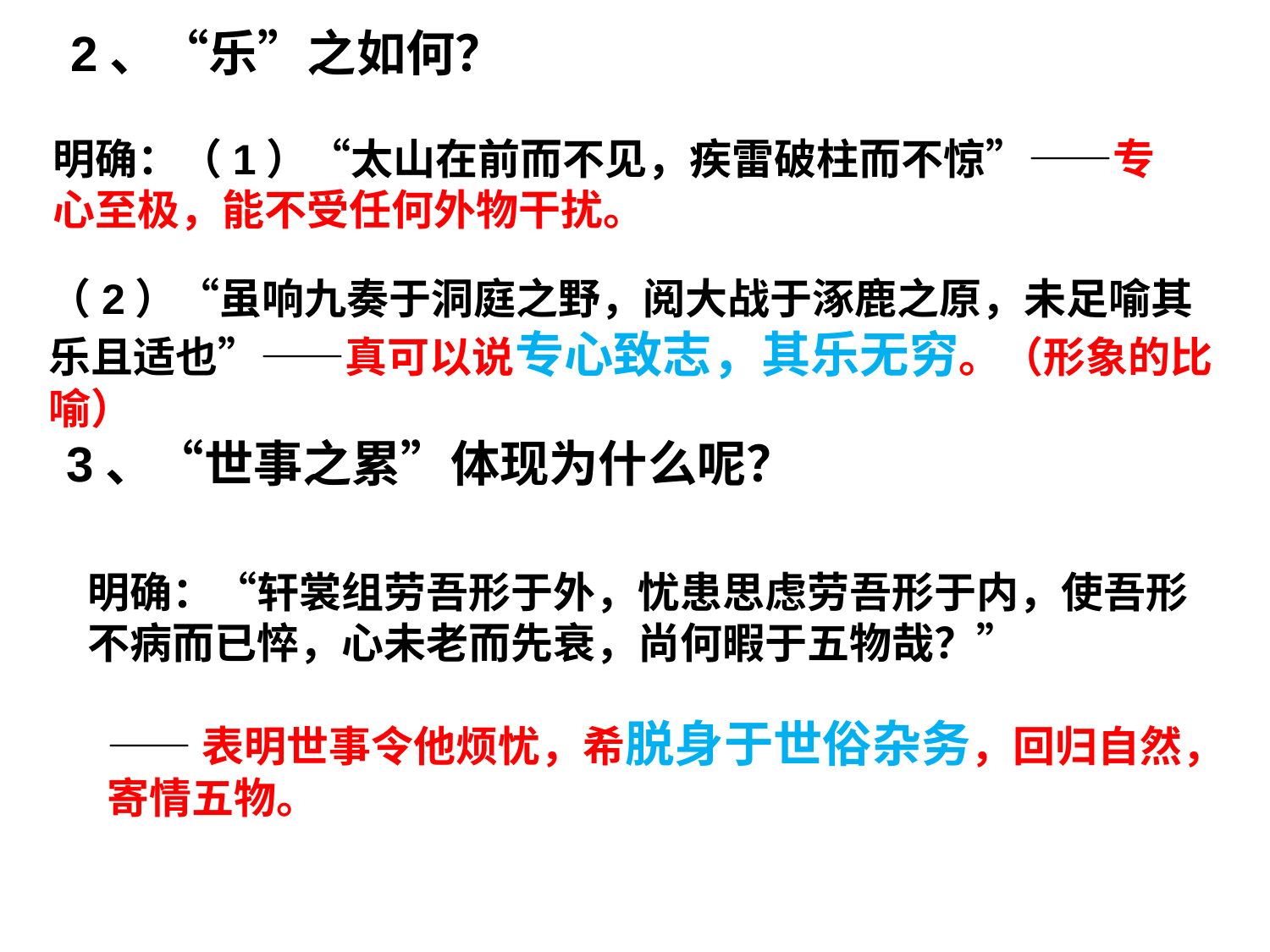

2、“乐”之如何？
明确：（1）“太山在前而不见，疾雷破柱而不惊”——专心至极，能不受任何外物干扰。
（2）“虽响九奏于洞庭之野，阅大战于涿鹿之原，未足喻其乐且适也”——真可以说专心致志，其乐无穷。（形象的比喻）
3、“世事之累”体现为什么呢？
明确：“轩裳组劳吾形于外，忧患思虑劳吾形于内，使吾形不病而已悴，心未老而先衰，尚何暇于五物哉？”
——表明世事令他烦忧，希脱身于世俗杂务，回归自然，寄情五物。